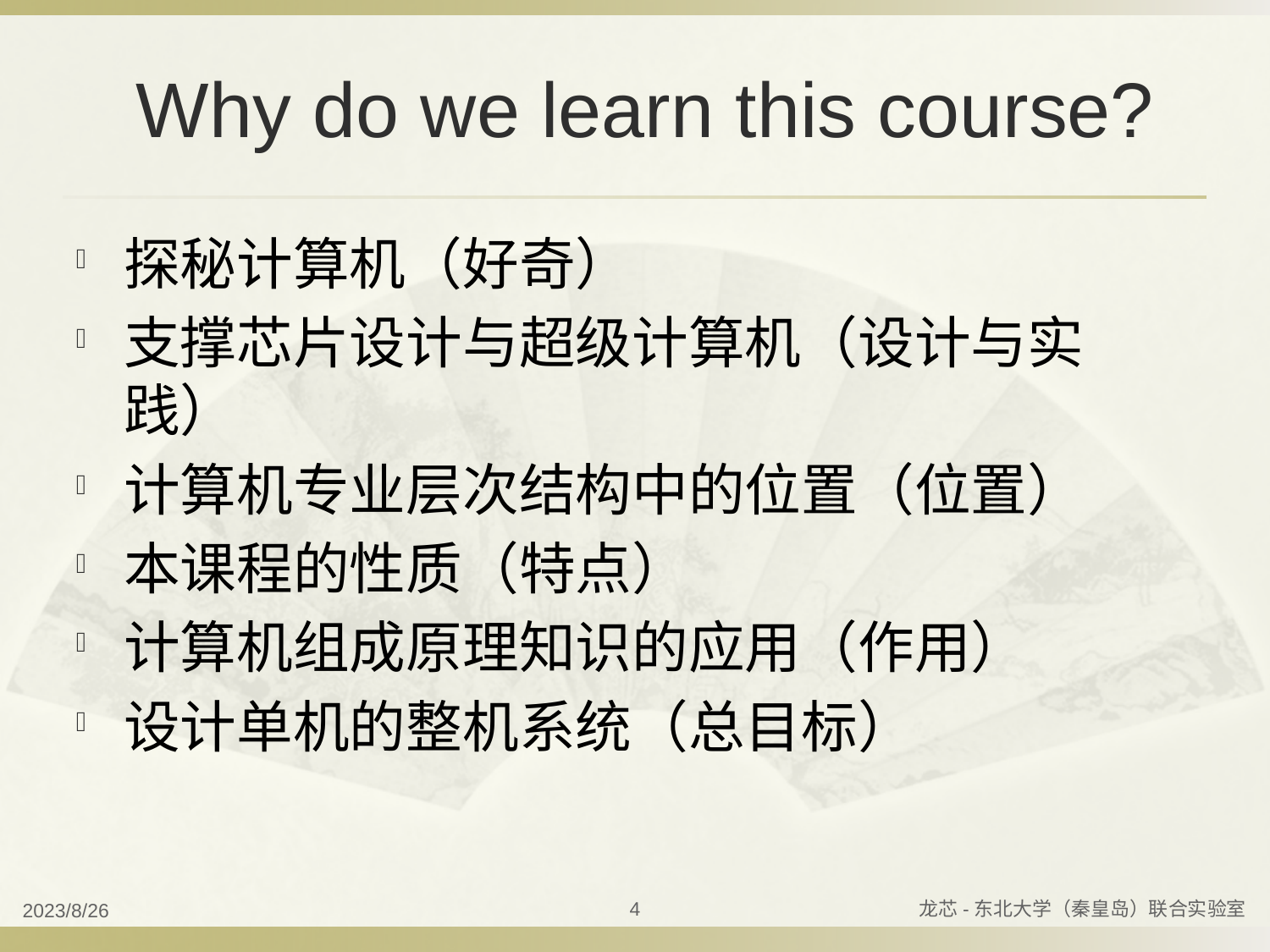

# Why do we learn this course?
探秘计算机（好奇）
支撑芯片设计与超级计算机（设计与实践）
计算机专业层次结构中的位置（位置）
本课程的性质（特点）
计算机组成原理知识的应用（作用）
设计单机的整机系统（总目标）

2023/8/26
4
龙芯-东北大学（秦皇岛）联合实验室